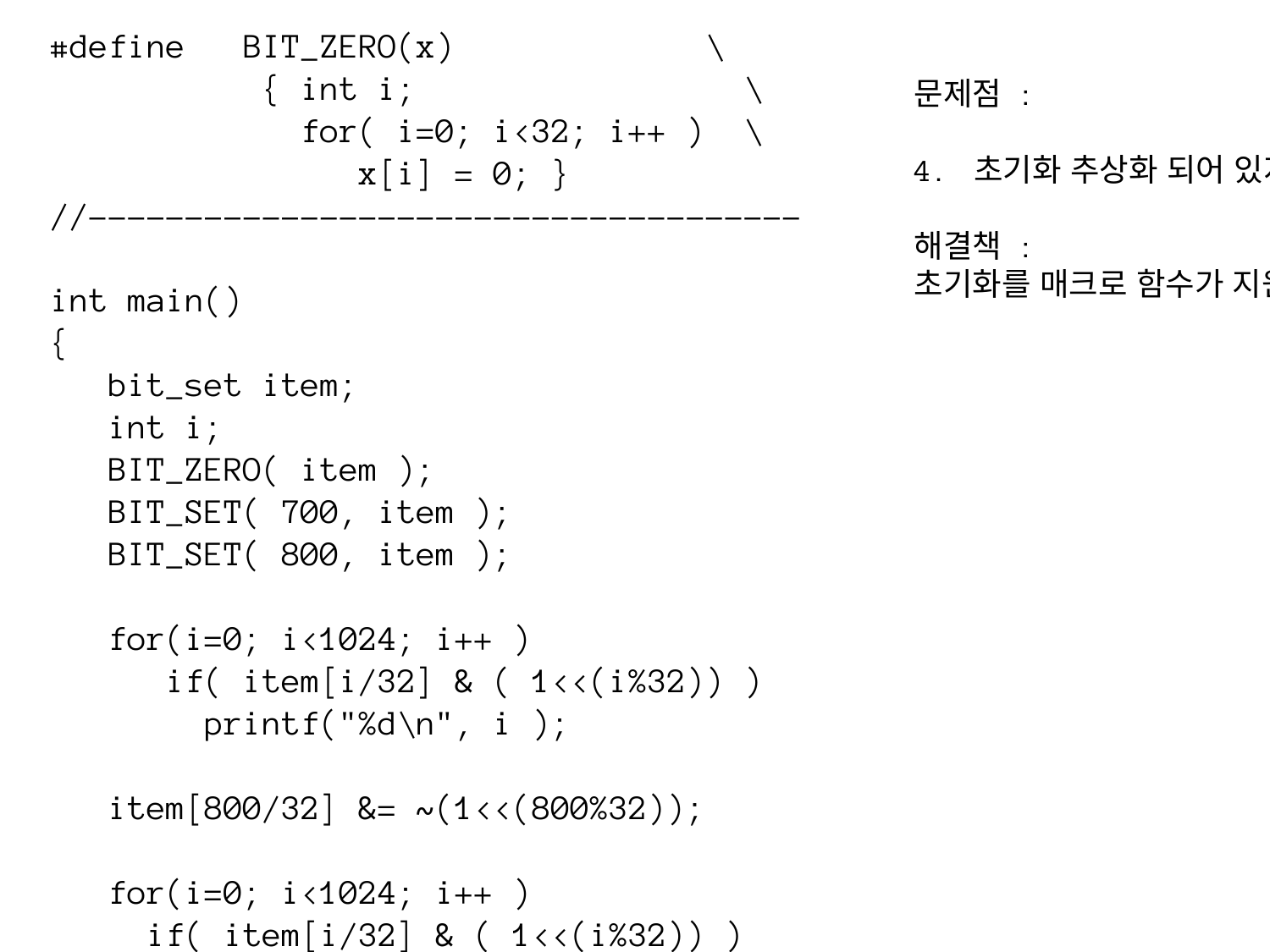

#define   BIT_ZERO(x)             \
           { int i;                 \
             for( i=0; i<32; i++ )  \
                x[i] = 0; }
//-------------------------------------

int main()
{
   bit_set item;
   int i;
   BIT_ZERO( item );
   BIT_SET( 700, item );
   BIT_SET( 800, item );

   for(i=0; i<1024; i++ )
      if( item[i/32] & ( 1<<(i%32)) )
        printf("%d\n", i );

   item[800/32] &= ~(1<<(800%32));

   for(i=0; i<1024; i++ )
     if( item[i/32] & ( 1<<(i%32)) )
        printf("%d\n", i );
   return 0;
}
문제점 :

4. 초기화 추상화 되어 있지 않다.

해결책 :
초기화를 매크로 함수가 지원하게 하자.